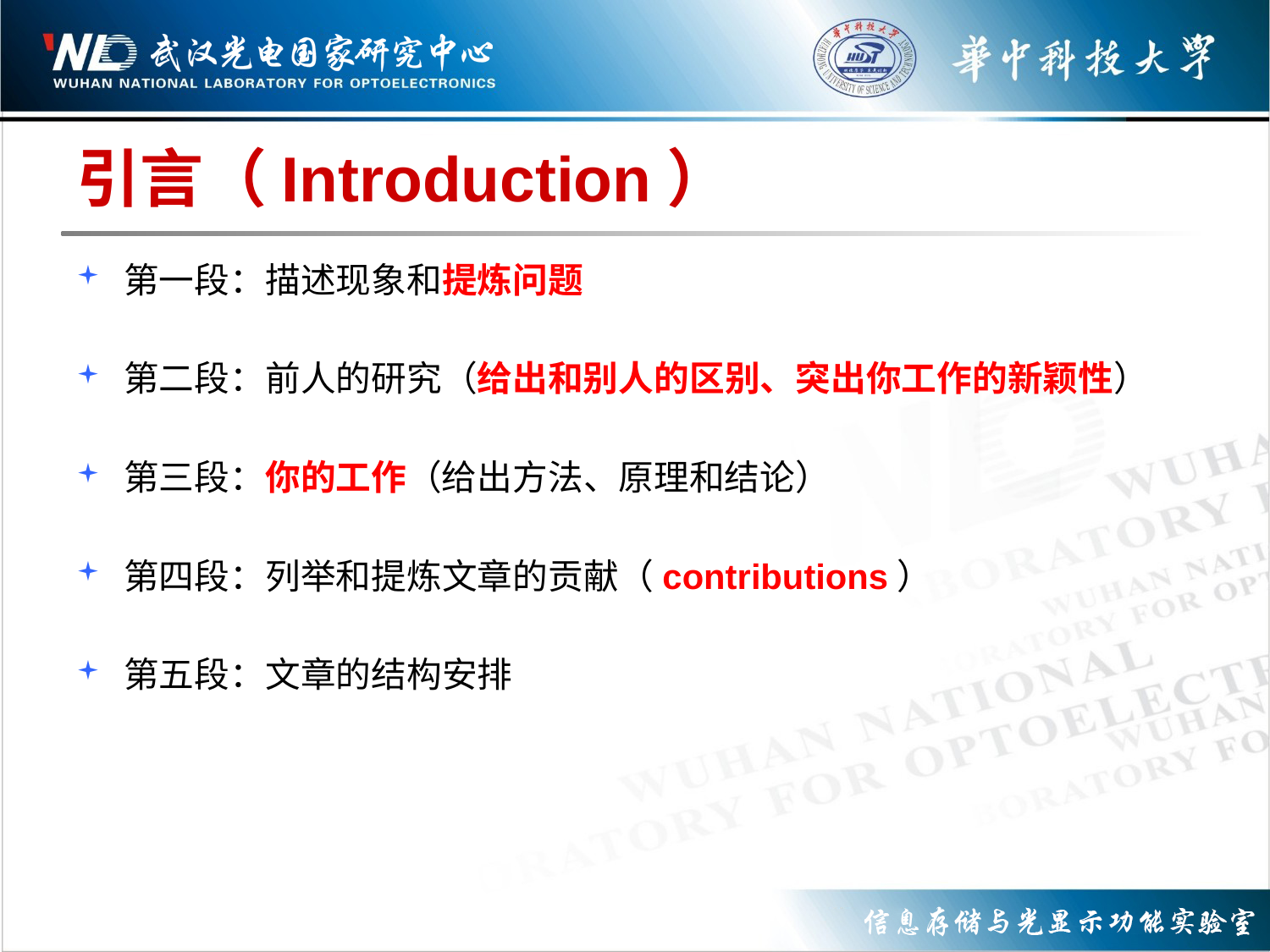

# 引言（Introduction）

第一段：描述现象和提炼问题

第二段：前人的研究（给出和别人的区别、突出你工作的新颖性）

第三段：你的工作（给出方法、原理和结论）

第四段：列举和提炼文章的贡献（contributions）

第五段：文章的结构安排